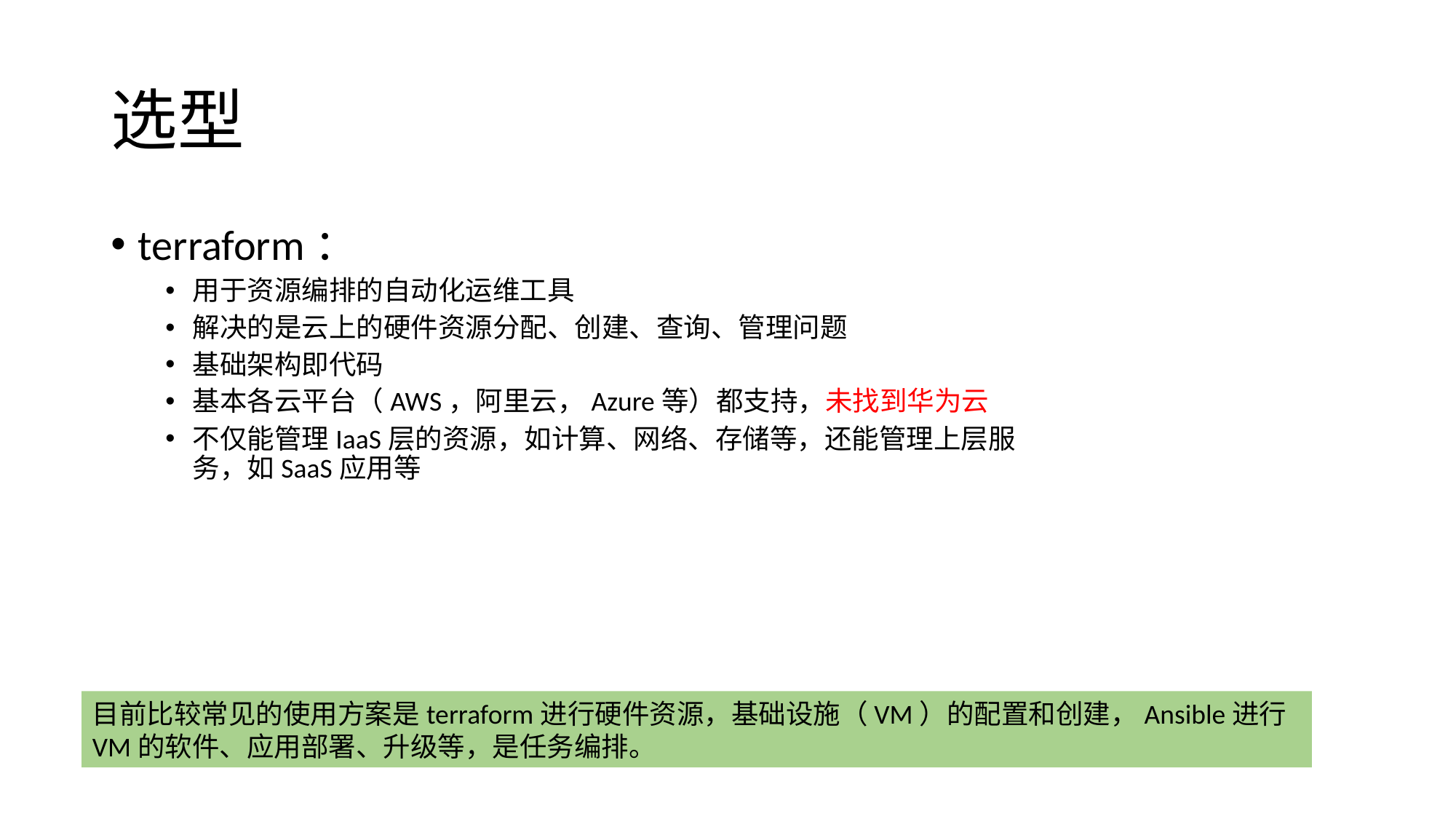

# 选型
terraform：
用于资源编排的自动化运维工具
解决的是云上的硬件资源分配、创建、查询、管理问题
基础架构即代码
基本各云平台（AWS，阿里云，Azure等）都支持，未找到华为云
不仅能管理IaaS层的资源，如计算、网络、存储等，还能管理上层服务，如SaaS应用等
目前比较常见的使用方案是terraform进行硬件资源，基础设施（VM）的配置和创建，Ansible进行VM的软件、应用部署、升级等，是任务编排。